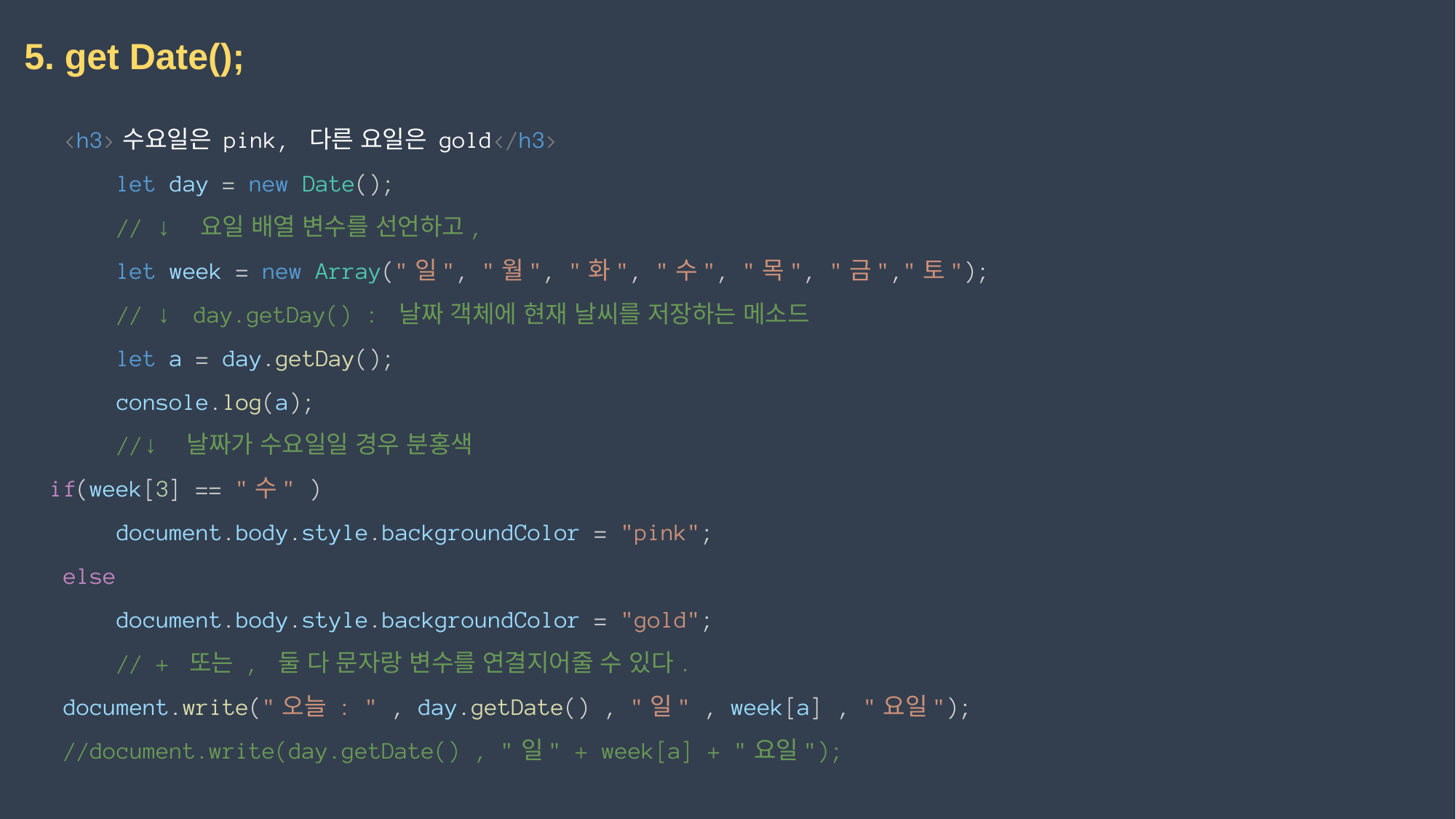

5. get Date();
    <h3>수요일은 pink, 다른 요일은 gold</h3>
        let day = new Date();
        // ↓ 요일 배열 변수를 선언하고,
        let week = new Array("일", "월", "화", "수", "목", "금","토");
        // ↓ day.getDay() : 날짜 객체에 현재 날씨를 저장하는 메소드
        let a = day.getDay();
        console.log(a);
        //↓ 날짜가 수요일일 경우 분홍색
     if(week[3] == "수" )
        document.body.style.backgroundColor = "pink";
    else
        document.body.style.backgroundColor = "gold";
        // + 또는 , 둘 다 문자랑 변수를 연결지어줄 수 있다.
    document.write("오늘 : " , day.getDate() , "일" , week[a] , "요일");
    //document.write(day.getDate() , "일" + week[a] + "요일");

2023-03-08
권민지